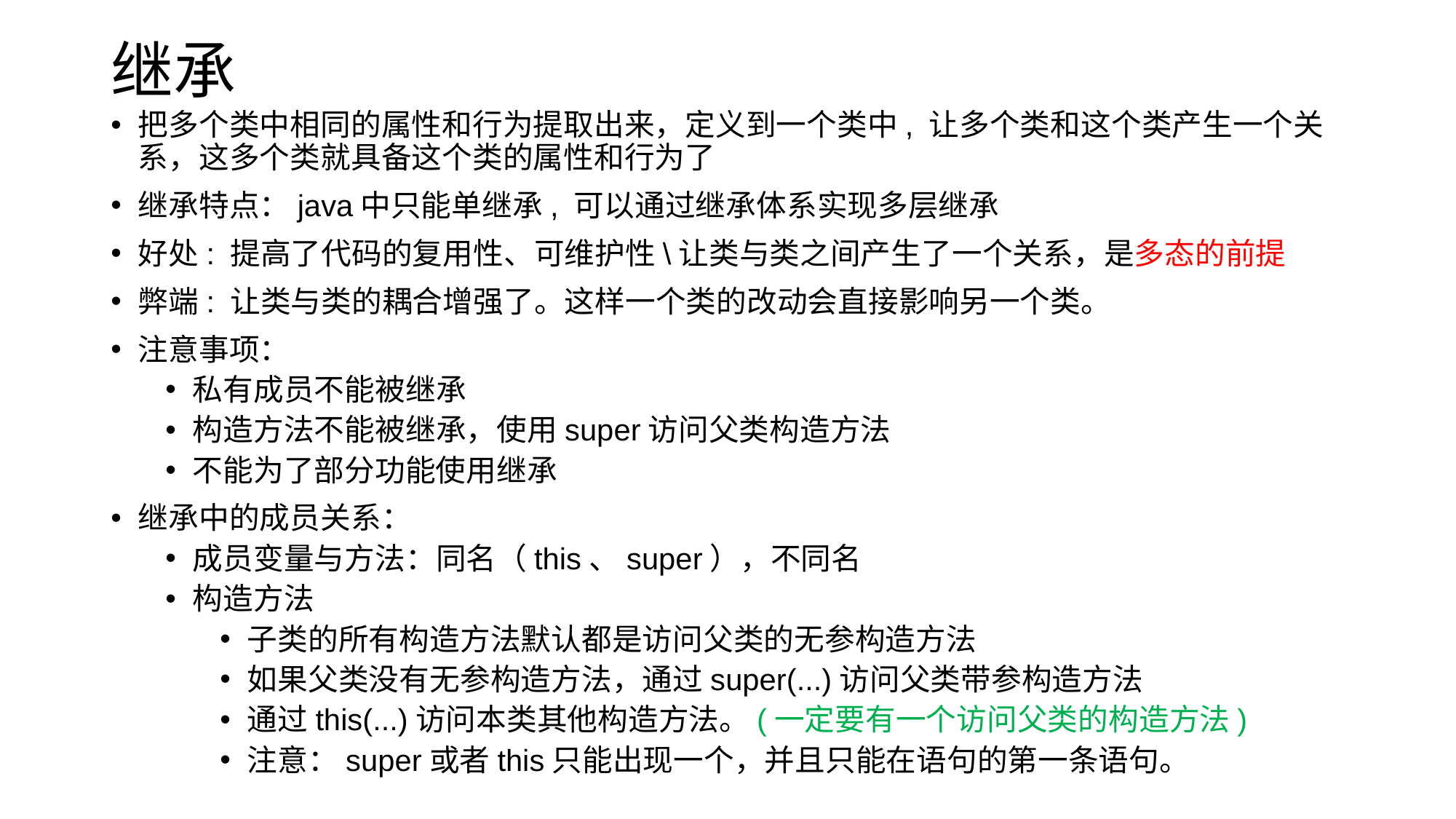

# 继承
把多个类中相同的属性和行为提取出来，定义到一个类中, 让多个类和这个类产生一个关系，这多个类就具备这个类的属性和行为了
继承特点：java中只能单继承, 可以通过继承体系实现多层继承
好处: 提高了代码的复用性、可维护性\让类与类之间产生了一个关系，是多态的前提
弊端: 让类与类的耦合增强了。这样一个类的改动会直接影响另一个类。
注意事项：
私有成员不能被继承
构造方法不能被继承，使用super访问父类构造方法
不能为了部分功能使用继承
继承中的成员关系：
成员变量与方法：同名（this、super），不同名
构造方法
子类的所有构造方法默认都是访问父类的无参构造方法
如果父类没有无参构造方法，通过super(...)访问父类带参构造方法
通过this(...)访问本类其他构造方法。(一定要有一个访问父类的构造方法)
注意：super或者this只能出现一个，并且只能在语句的第一条语句。